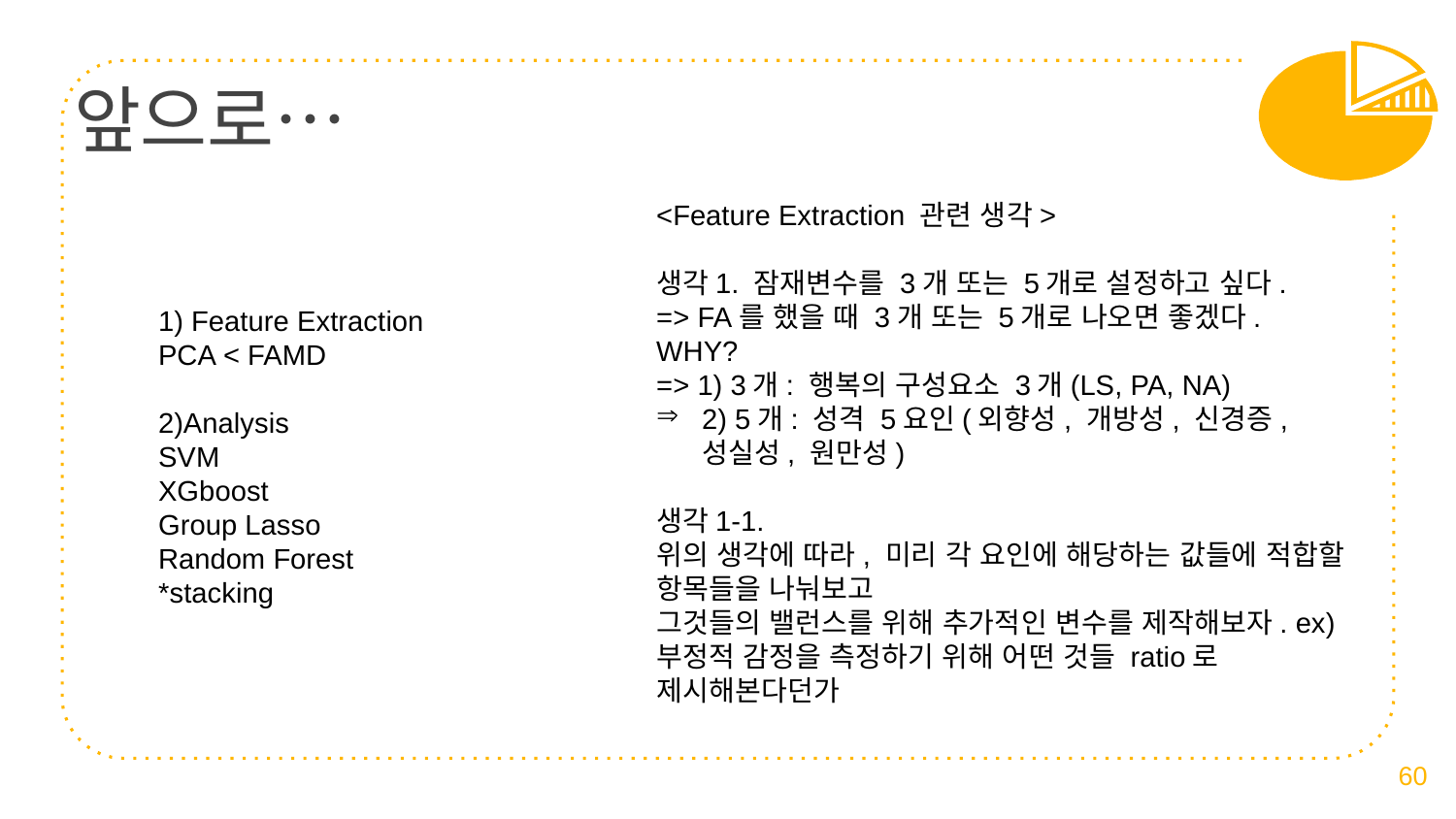

# 앞으로…
<Feature Extraction 관련 생각>

생각1. 잠재변수를 3개 또는 5개로 설정하고 싶다.
=> FA를 했을 때 3개 또는 5개로 나오면 좋겠다.
WHY?
=> 1) 3개: 행복의 구성요소 3개(LS, PA, NA)
2) 5개: 성격 5요인(외향성, 개방성, 신경증, 성실성, 원만성)

생각1-1.
위의 생각에 따라, 미리 각 요인에 해당하는 값들에 적합할 항목들을 나눠보고
그것들의 밸런스를 위해 추가적인 변수를 제작해보자. ex) 부정적 감정을 측정하기 위해 어떤 것들 ratio로 제시해본다던가
1) Feature Extraction
PCA < FAMD

2)Analysis
SVM
XGboost
Group Lasso
Random Forest
*stacking
60